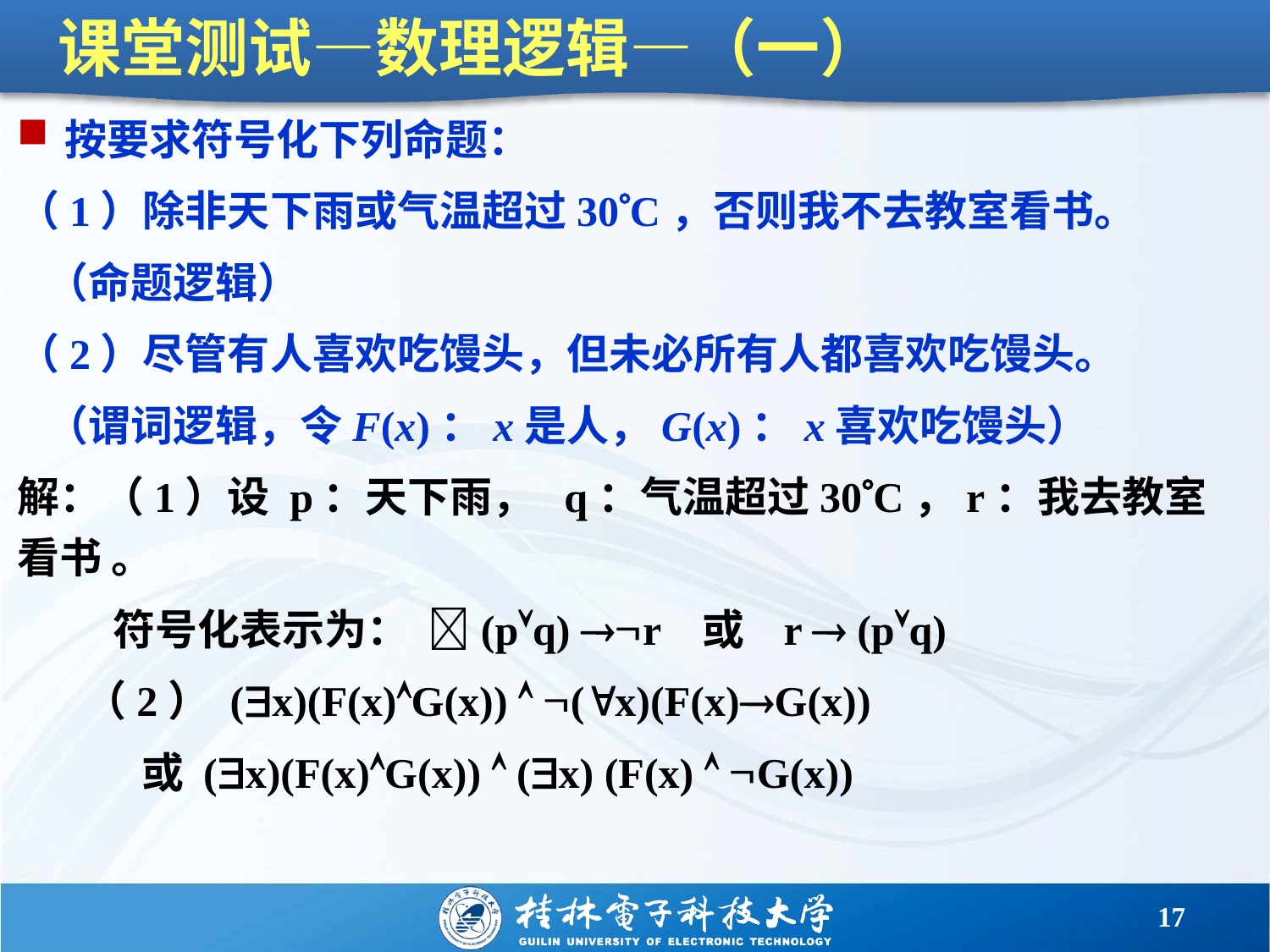

# 课堂测试—数理逻辑—（一）
按要求符号化下列命题：
（1）除非天下雨或气温超过30°C，否则我不去教室看书。
  （命题逻辑）
（2）尽管有人喜欢吃馒头，但未必所有人都喜欢吃馒头。
  （谓词逻辑，令F(x)：x是人，G(x)：x喜欢吃馒头）
解：（1）设 p：天下雨，  q：气温超过30°C，r：我去教室看书 。
         符号化表示为：  ¬(p∨q) →¬r   或   r → (p∨q)
      （2） (∃x)(F(x)∧G(x)) ∧ ¬(∀x)(F(x)→G(x))
            或 (∃x)(F(x)∧G(x)) ∧ (∃x) (F(x) ∧ ¬G(x))